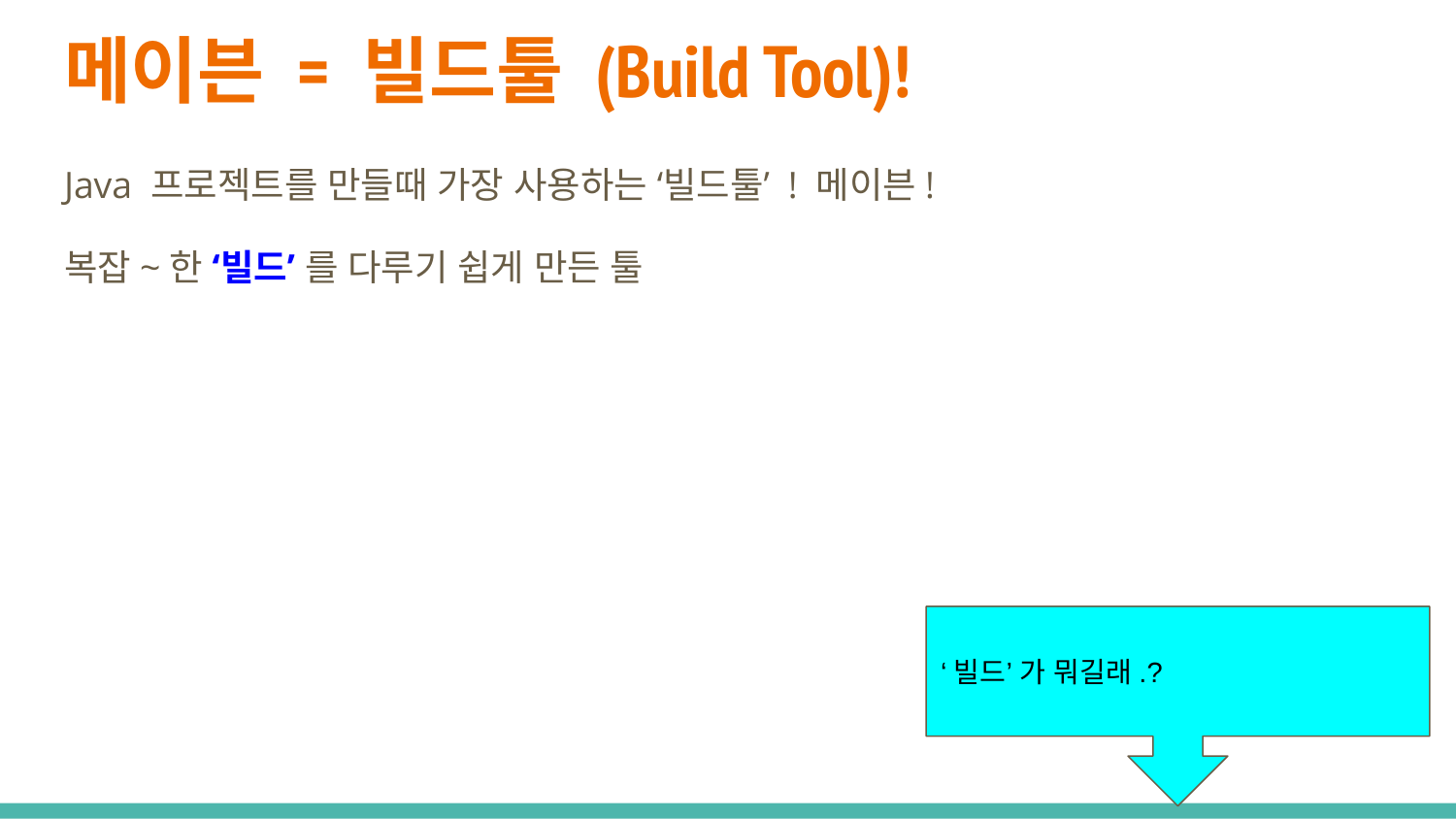

# 메이븐 = 빌드툴 (Build Tool)!
Java 프로젝트를 만들때 가장 사용하는 ‘빌드툴’ ! 메이븐!
복잡~한 ‘빌드’ 를 다루기 쉽게 만든 툴
‘빌드’ 가 뭐길래.?